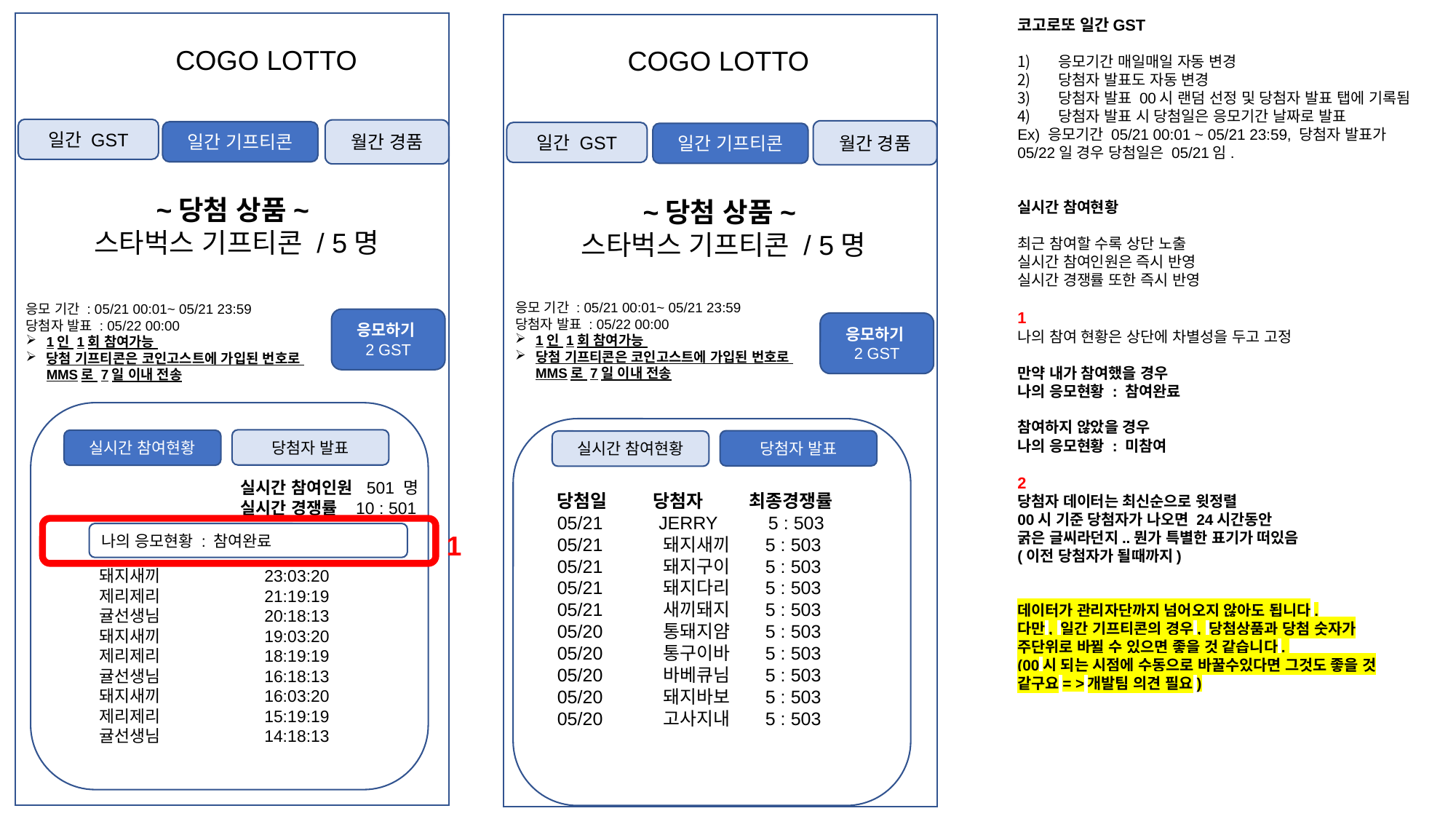

코고로또 일간GST

응모기간 매일매일 자동 변경
당첨자 발표도 자동 변경
당첨자 발표 00시 랜덤 선정 및 당첨자 발표 탭에 기록됨
당첨자 발표 시 당첨일은 응모기간 날짜로 발표
Ex) 응모기간 05/21 00:01 ~ 05/21 23:59, 당첨자 발표가 05/22일 경우 당첨일은 05/21임.

실시간 참여현황

최근 참여할 수록 상단 노출
실시간 참여인원은 즉시 반영
실시간 경쟁률 또한 즉시 반영

1
나의 참여 현황은 상단에 차별성을 두고 고정

만약 내가 참여했을 경우
나의 응모현황 : 참여완료

참여하지 않았을 경우
나의 응모현황 : 미참여

2
당첨자 데이터는 최신순으로 윗정렬
00시 기준 당첨자가 나오면 24시간동안
굵은 글씨라던지..뭔가 특별한 표기가 떠있음
(이전 당첨자가 될때까지)

데이터가 관리자단까지 넘어오지 않아도 됩니다.
다만, 일간 기프티콘의 경우, 당첨상품과 당첨 숫자가 주단위로 바뀔 수 있으면 좋을 것 같습니다.
(00시 되는 시점에 수동으로 바꿀수있다면 그것도 좋을 것 같구요= >개발팀 의견 필요)

COGO LOTTO
COGO LOTTO
#
일간 GST
월간 경품
월간 경품
일간 기프티콘
일간 GST
일간 기프티콘
~당첨 상품~
스타벅스 기프티콘 / 5명
~당첨 상품~
스타벅스 기프티콘 / 5명

응모 기간 : 05/21 00:01~ 05/21 23:59
당첨자 발표 : 05/22 00:00
1인 1회 참여가능
당첨 기프티콘은 코인고스트에 가입된 번호로
MMS로 7일 이내 전송
응모 기간 : 05/21 00:01~ 05/21 23:59
당첨자 발표 : 05/22 00:00
1인 1회 참여가능
당첨 기프티콘은 코인고스트에 가입된 번호로
MMS로 7일 이내 전송
응모하기
2 GST
응모하기
2 GST

당첨자 발표
실시간 참여현황
당첨자 발표
실시간 참여현황
실시간 참여인원  501 명
실시간 경쟁률   10 : 501
당첨일         당첨자         최종경쟁률
05/21           JERRY          5 : 503
05/21           돼지새끼      5 : 503
05/21           돼지구이      5 : 503
05/21           돼지다리      5 : 503
05/21           새끼돼지      5 : 503
05/20           통돼지얌      5 : 503
05/20           통구이바      5 : 503
05/20           바베큐님      5 : 503
05/20           돼지바보      5 : 503
05/20           고사지내      5 : 503

나의 응모현황 : 참여완료
1
돼지새끼                     23:03:20
제리제리                     21:19:19
귤선생님                     20:18:13
돼지새끼                     19:03:20
제리제리                     18:19:19
귤선생님                     16:18:13
돼지새끼                     16:03:20
제리제리                     15:19:19
귤선생님                     14:18:13